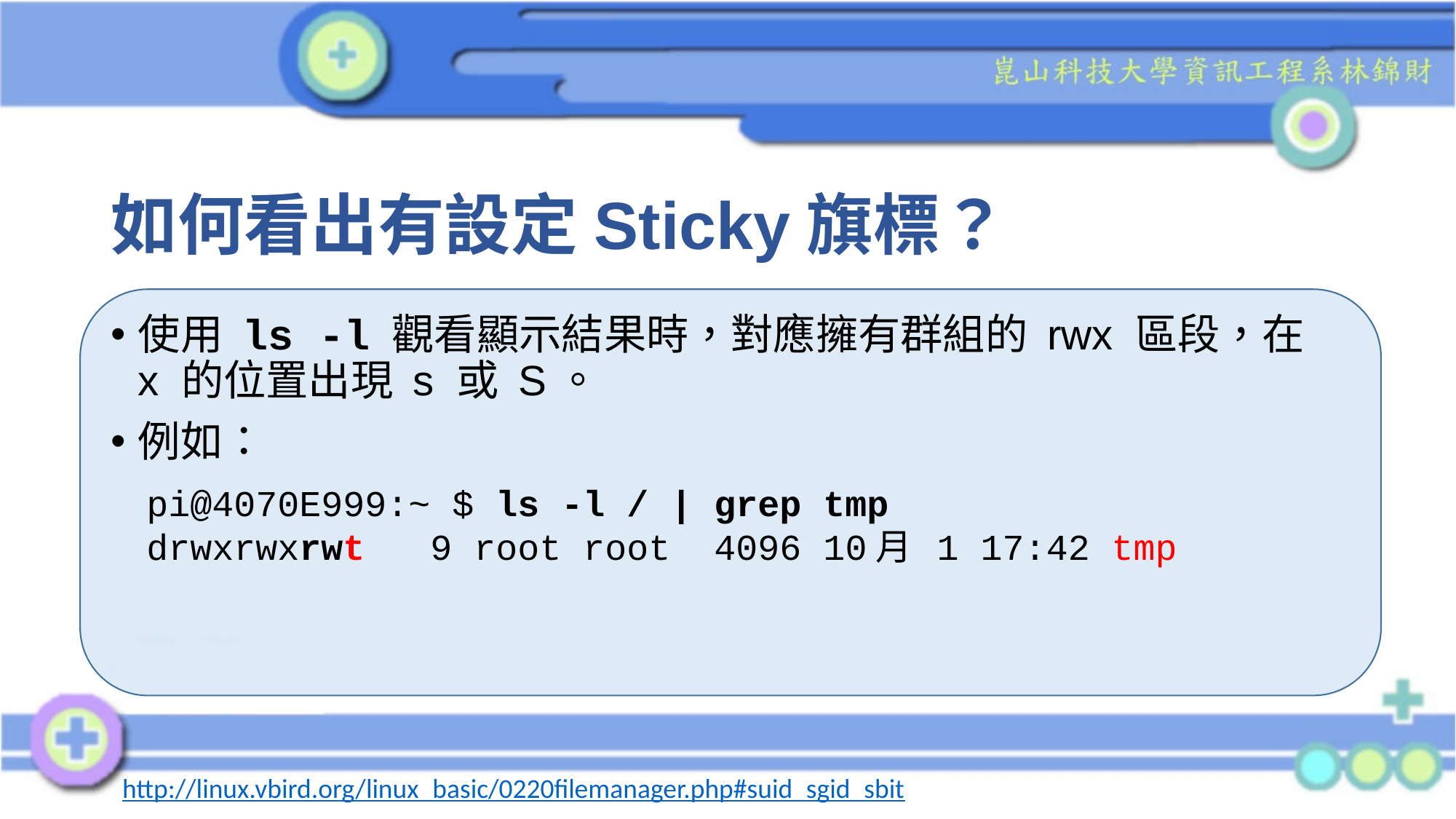

# 如何看出有設定Sticky旗標？

使用 ls -l 觀看顯示結果時，對應擁有群組的 rwx 區段，在 x 的位置出現 s 或 S。
例如：
pi@4070E999:~ $ ls -l / | grep tmp
drwxrwxrwt   9 root root  4096 10月  1 17:42 tmp
http://linux.vbird.org/linux_basic/0220filemanager.php#suid_sgid_sbit